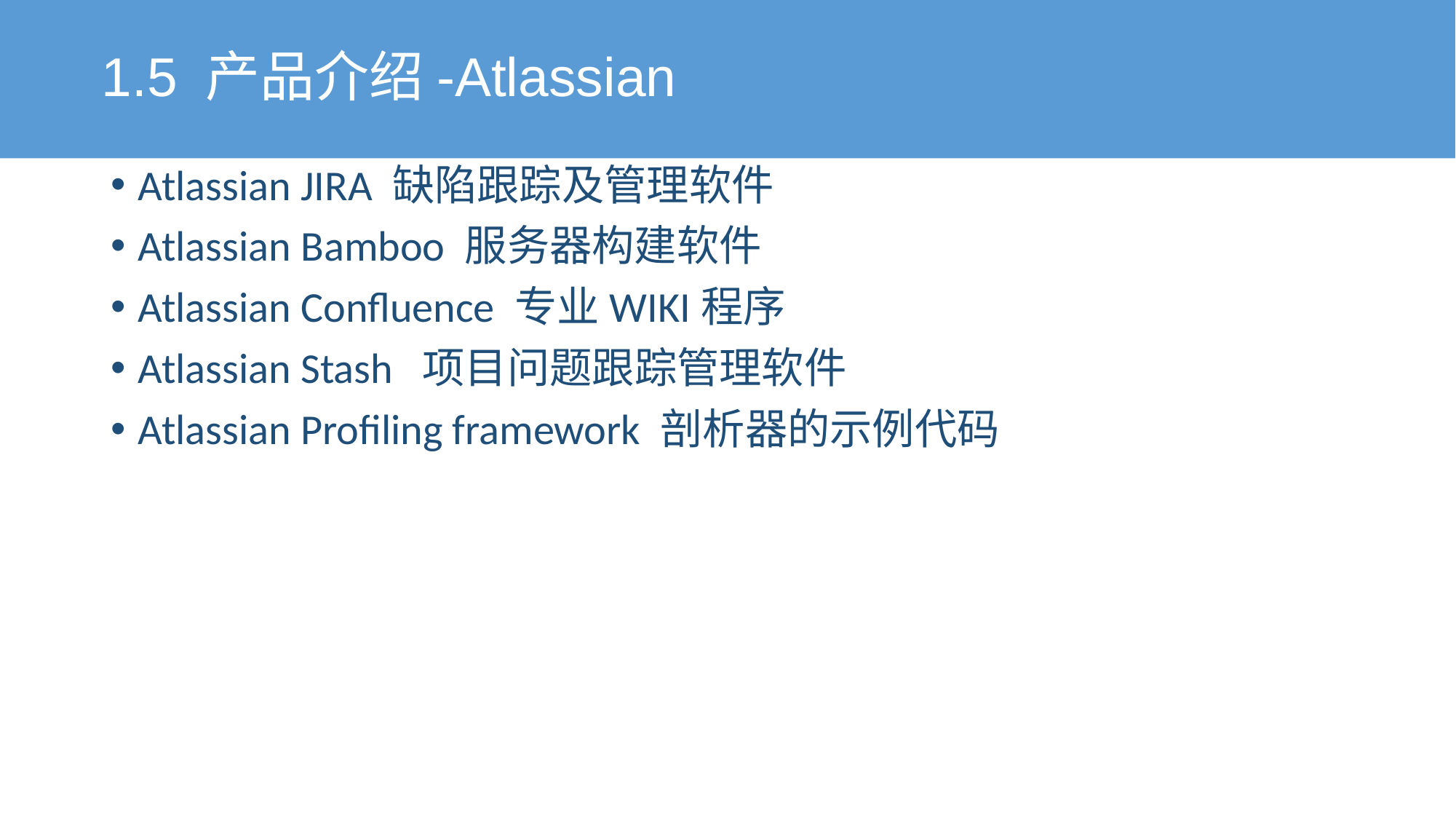

# 1.5 产品介绍-Atlassian
Atlassian JIRA 缺陷跟踪及管理软件
Atlassian Bamboo 服务器构建软件
Atlassian Confluence 专业WIKI程序
Atlassian Stash  项目问题跟踪管理软件
Atlassian Profiling framework 剖析器的示例代码